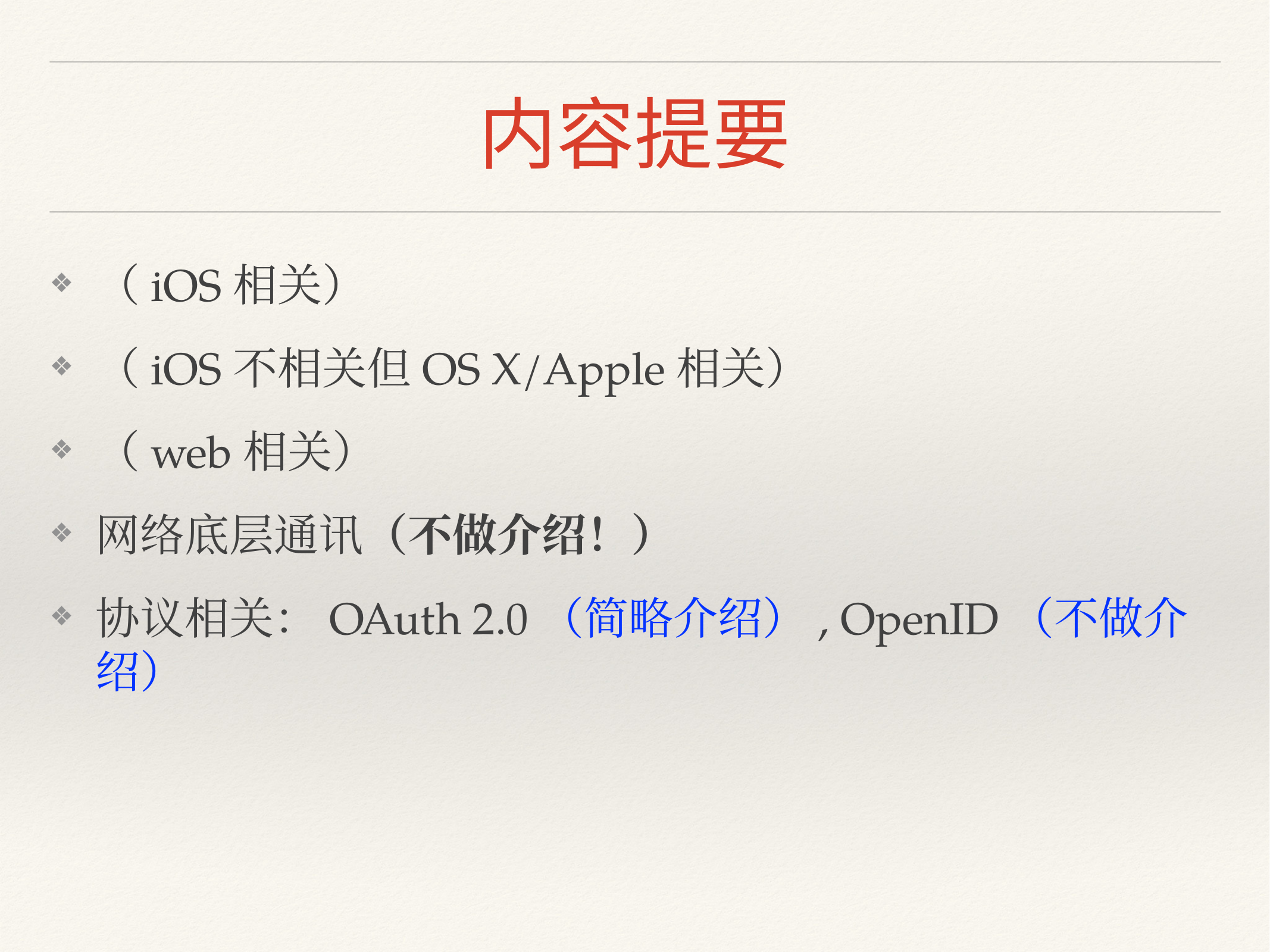

# 内容提要
（iOS相关）
（iOS不相关但OS X/Apple相关）
（web相关）
网络底层通讯（不做介绍！）
协议相关：OAuth 2.0（简略介绍）, OpenID（不做介绍）